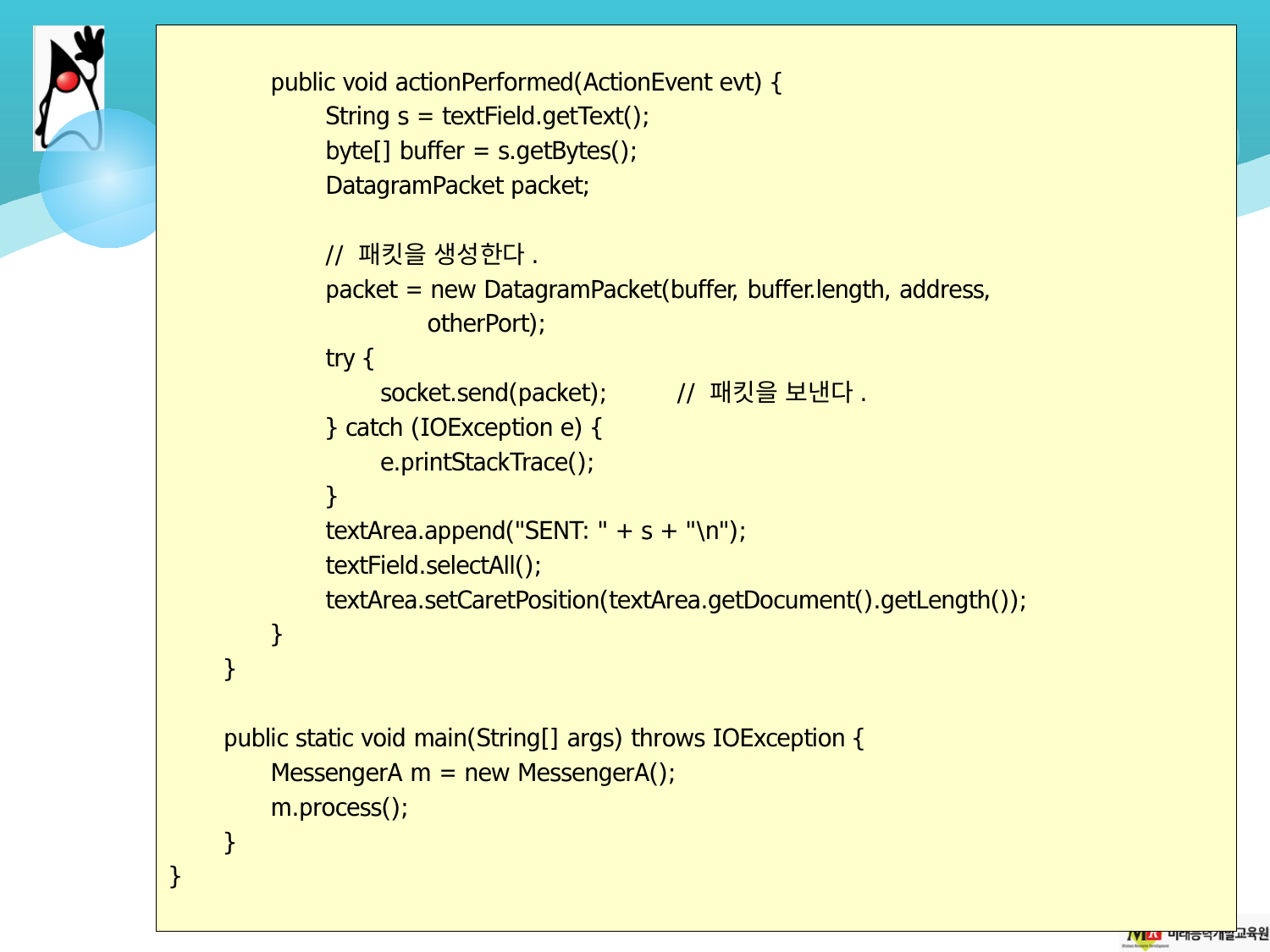

# MessengerA 클래스

             public void actionPerformed(ActionEvent evt) {
                    String s = textField.getText();
                    byte[] buffer = s.getBytes();
                    DatagramPacket packet;

                    // 패킷을 생성한다.
                    packet = new DatagramPacket(buffer, buffer.length, address,
                                 otherPort);
                    try {
                           socket.send(packet);	// 패킷을 보낸다.
                    } catch (IOException e) {
                           e.printStackTrace();
                    }
                    textArea.append("SENT: " + s + "\n");
                    textField.selectAll();
                    textArea.setCaretPosition(textArea.getDocument().getLength());
             }
       }

       public static void main(String[] args) throws IOException {
             MessengerA m = new MessengerA();
             m.process();
       }
}